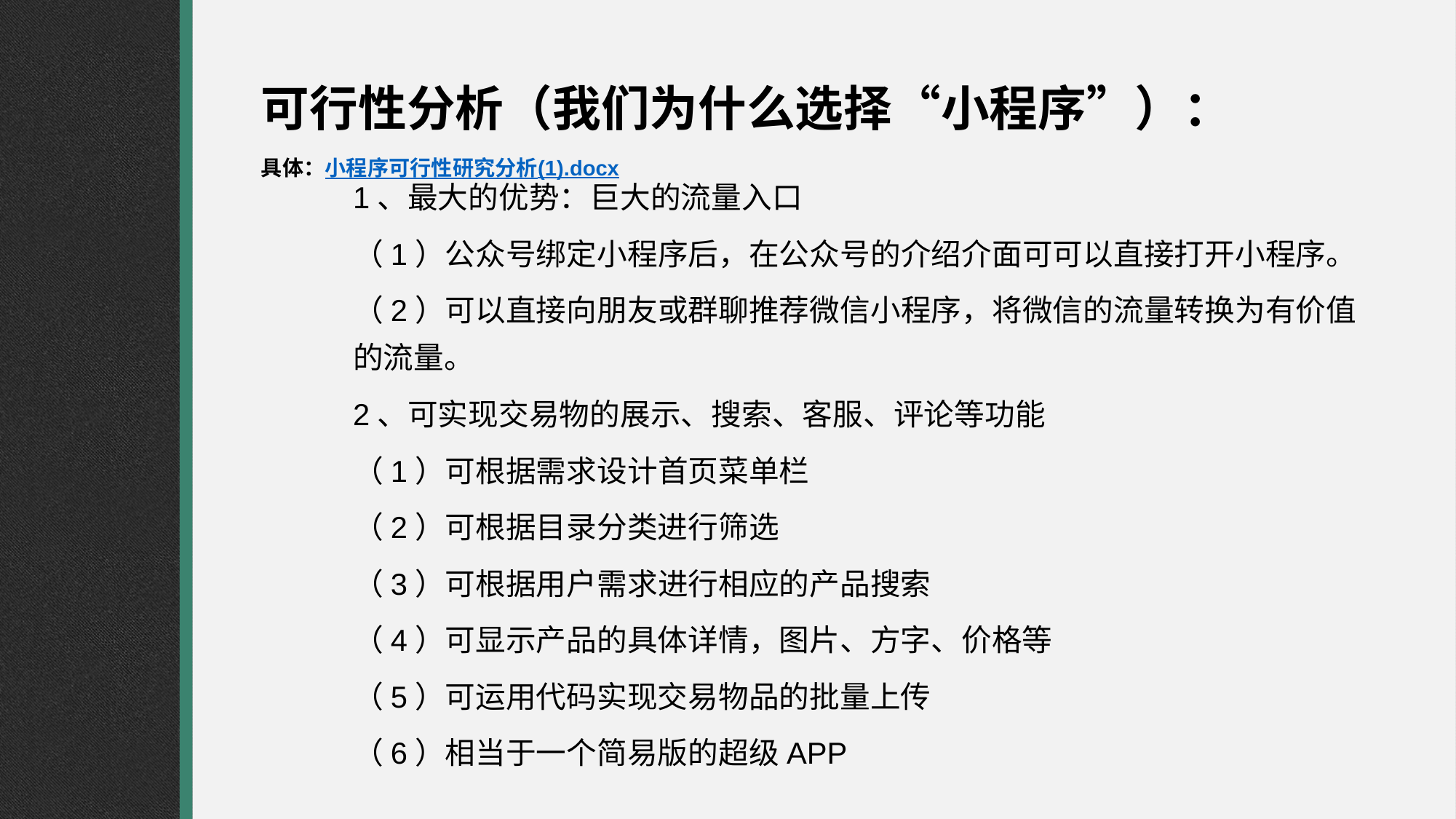

可行性分析（我们为什么选择“小程序”）：
具体：小程序可行性研究分析(1).docx

1、最大的优势：巨大的流量入口
（1）公众号绑定小程序后，在公众号的介绍介面可可以直接打开小程序。
（2）可以直接向朋友或群聊推荐微信小程序，将微信的流量转换为有价值的流量。
2、可实现交易物的展示、搜索、客服、评论等功能
（1）可根据需求设计首页菜单栏
（2）可根据目录分类进行筛选
（3）可根据用户需求进行相应的产品搜索
（4）可显示产品的具体详情，图片、方字、价格等
（5）可运用代码实现交易物品的批量上传
（6）相当于一个简易版的超级APP